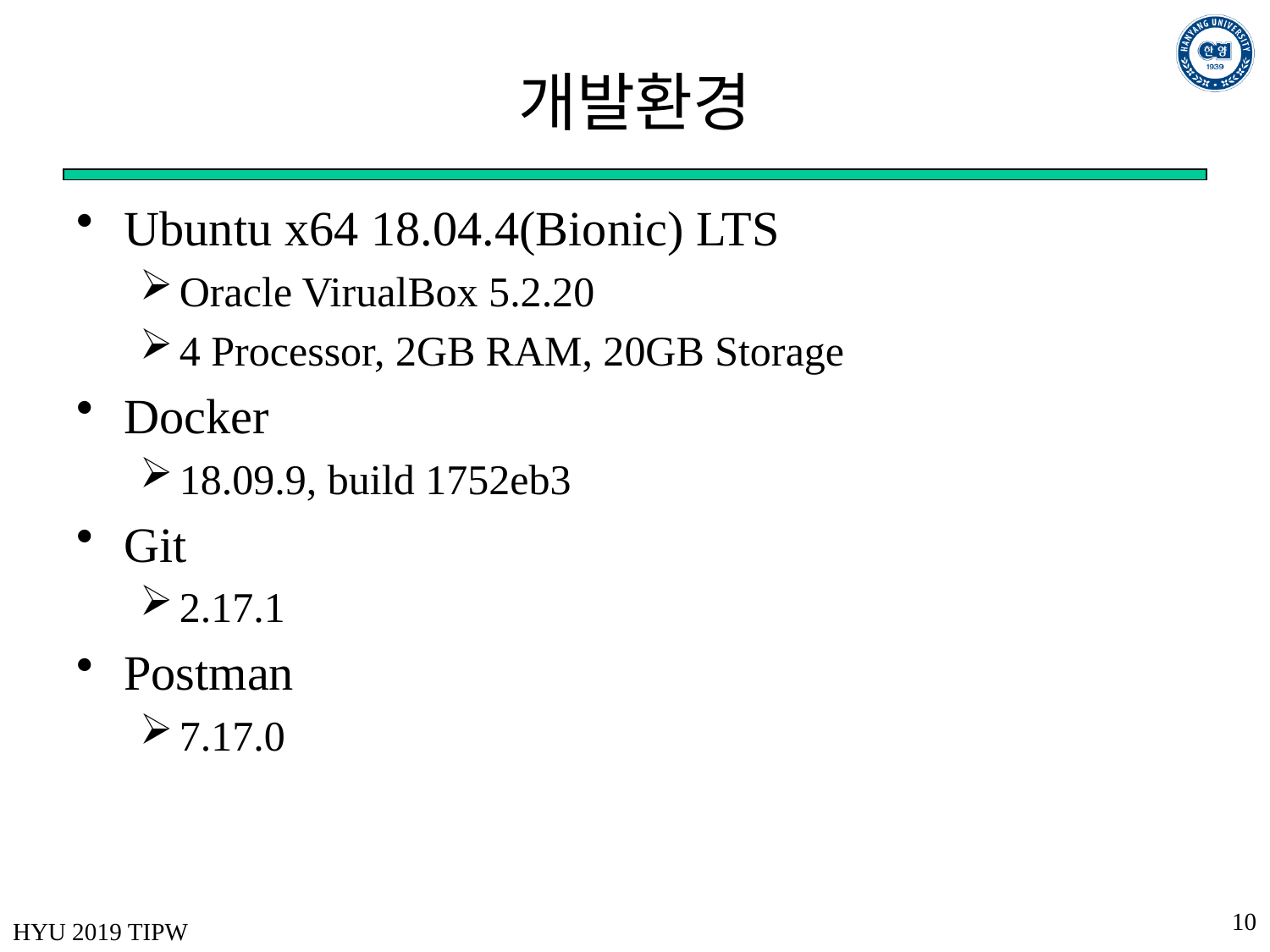

# 개발환경
Ubuntu x64 18.04.4(Bionic) LTS
Oracle VirualBox 5.2.20
4 Processor, 2GB RAM, 20GB Storage
Docker
18.09.9, build 1752eb3
Git
2.17.1
Postman
7.17.0

10
HYU 2019 TIPW